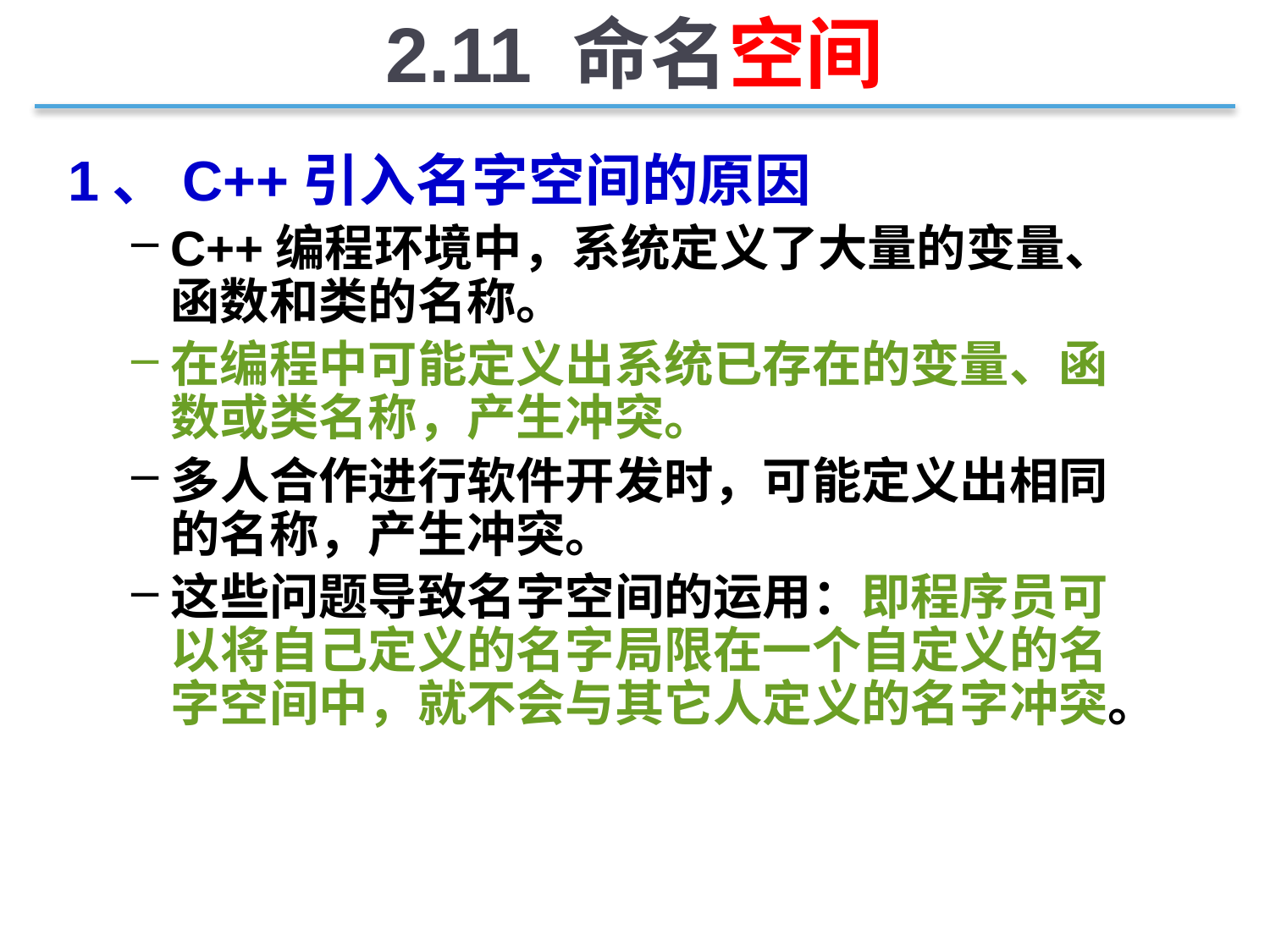

2.11 命名空间
1、C++引入名字空间的原因
C++编程环境中，系统定义了大量的变量、函数和类的名称。
在编程中可能定义出系统已存在的变量、函数或类名称，产生冲突。
多人合作进行软件开发时，可能定义出相同的名称，产生冲突。
这些问题导致名字空间的运用：即程序员可以将自己定义的名字局限在一个自定义的名字空间中，就不会与其它人定义的名字冲突。